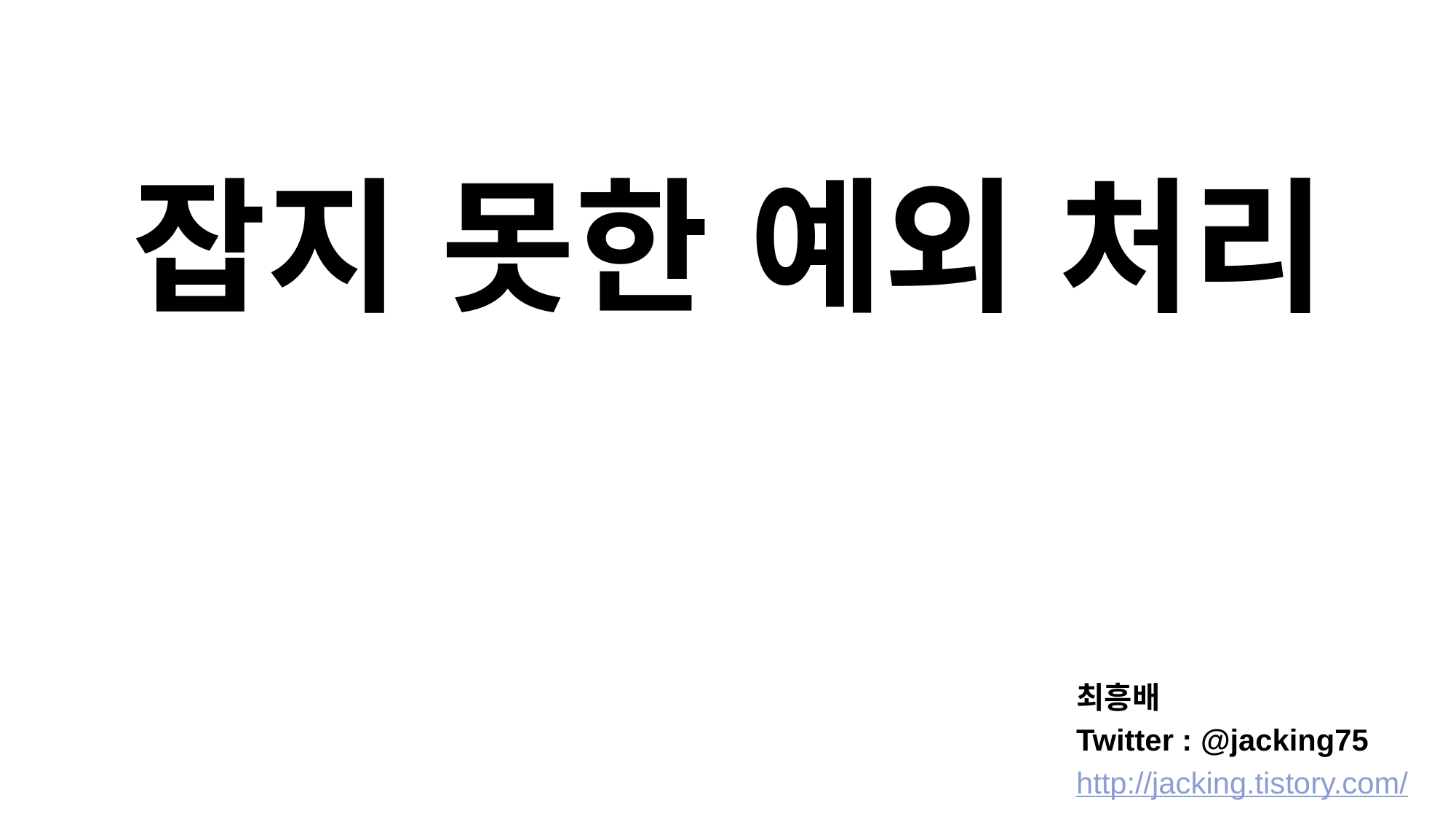

잡지 못한 예외 처리
최흥배
Twitter : @jacking75
http://jacking.tistory.com/